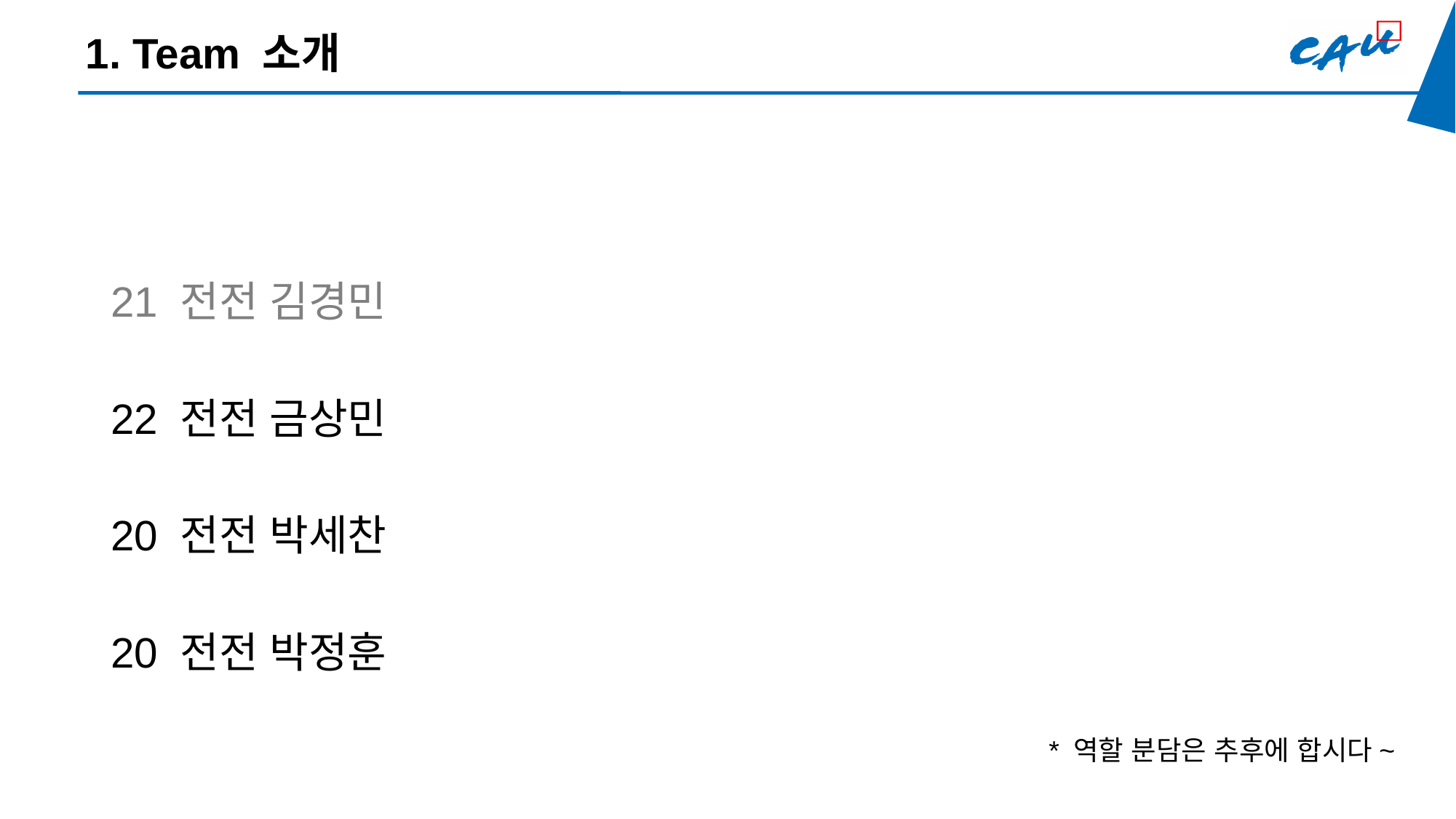

1. Team 소개
21 전전 김경민
22 전전 금상민
20 전전 박세찬
20 전전 박정훈
* 역할 분담은 추후에 합시다~